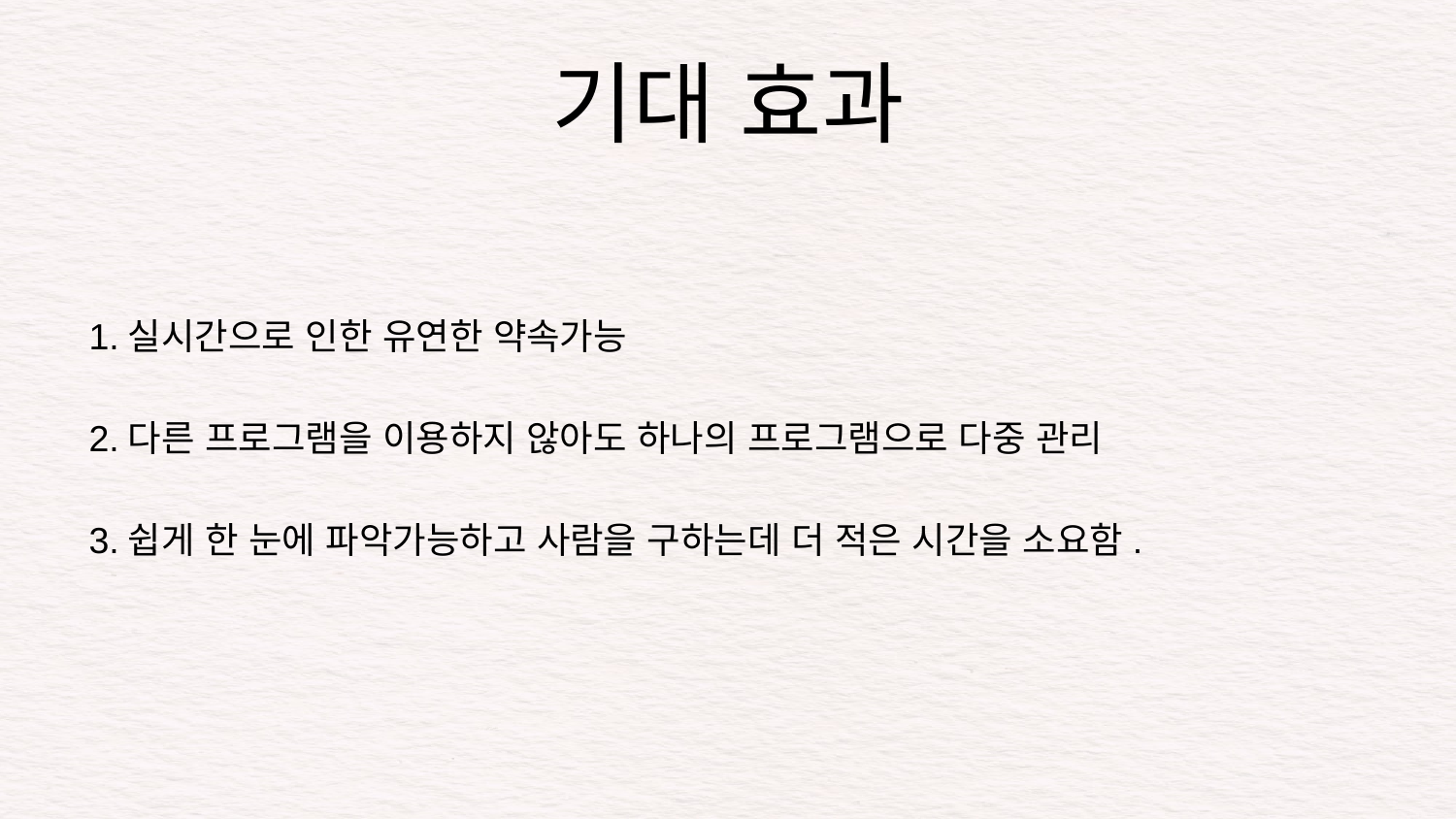

# 기대 효과
1.실시간으로 인한 유연한 약속가능

2.다른 프로그램을 이용하지 않아도 하나의 프로그램으로 다중 관리

3.쉽게 한 눈에 파악가능하고 사람을 구하는데 더 적은 시간을 소요함.